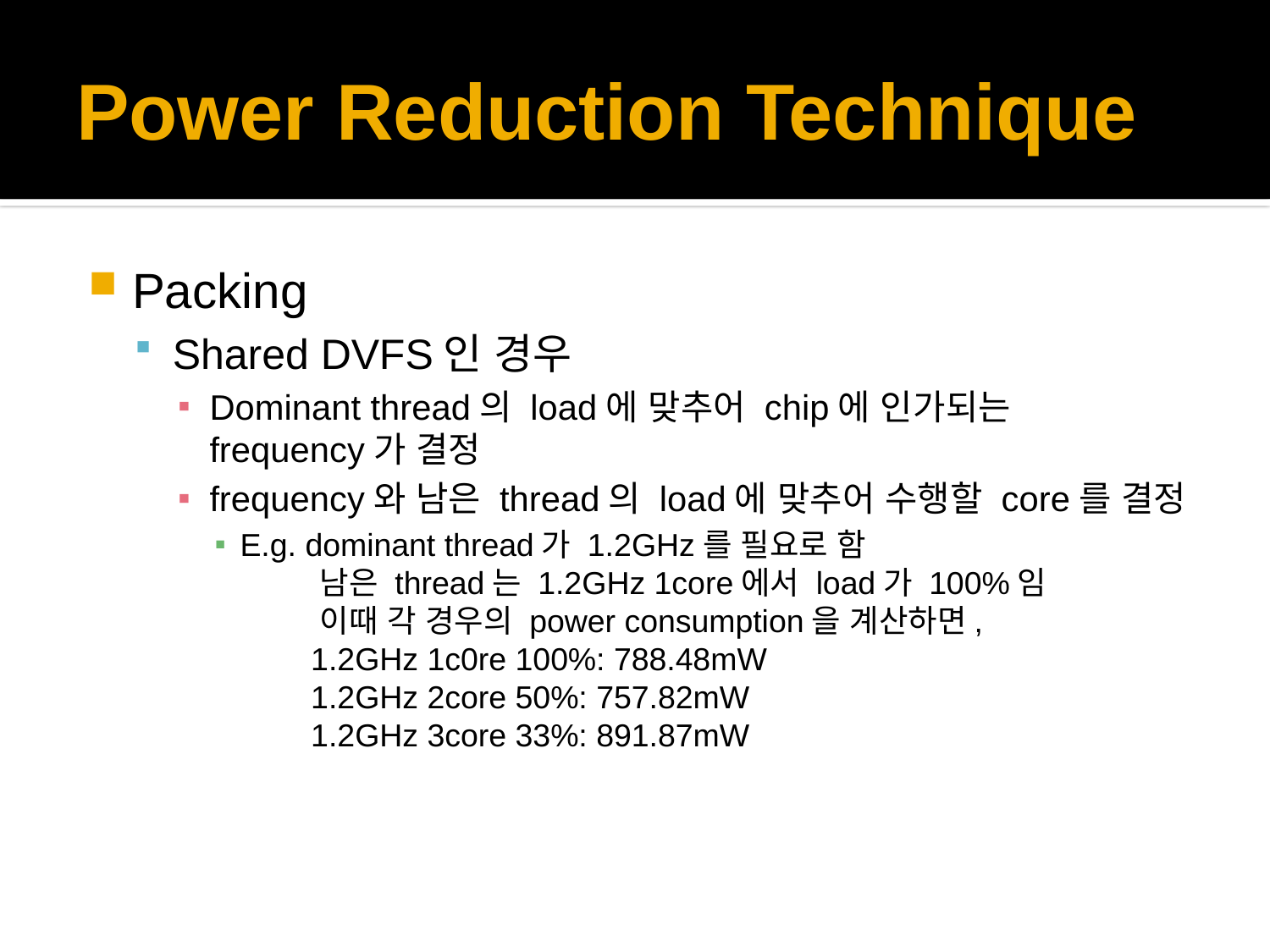

# Power Reduction Technique
Packing
Shared DVFS인 경우
Dominant thread의 load에 맞추어 chip에 인가되는
frequency가 결정
frequency와 남은 thread의 load에 맞추어 수행할 core를 결정
E.g. dominant thread가 1.2GHz를 필요로 함
         남은 thread는 1.2GHz 1core에서 load가 100%임
         이때 각 경우의 power consumption을 계산하면,
        1.2GHz 1c0re 100%: 788.48mW
        1.2GHz 2core 50%: 757.82mW
        1.2GHz 3core 33%: 891.87mW